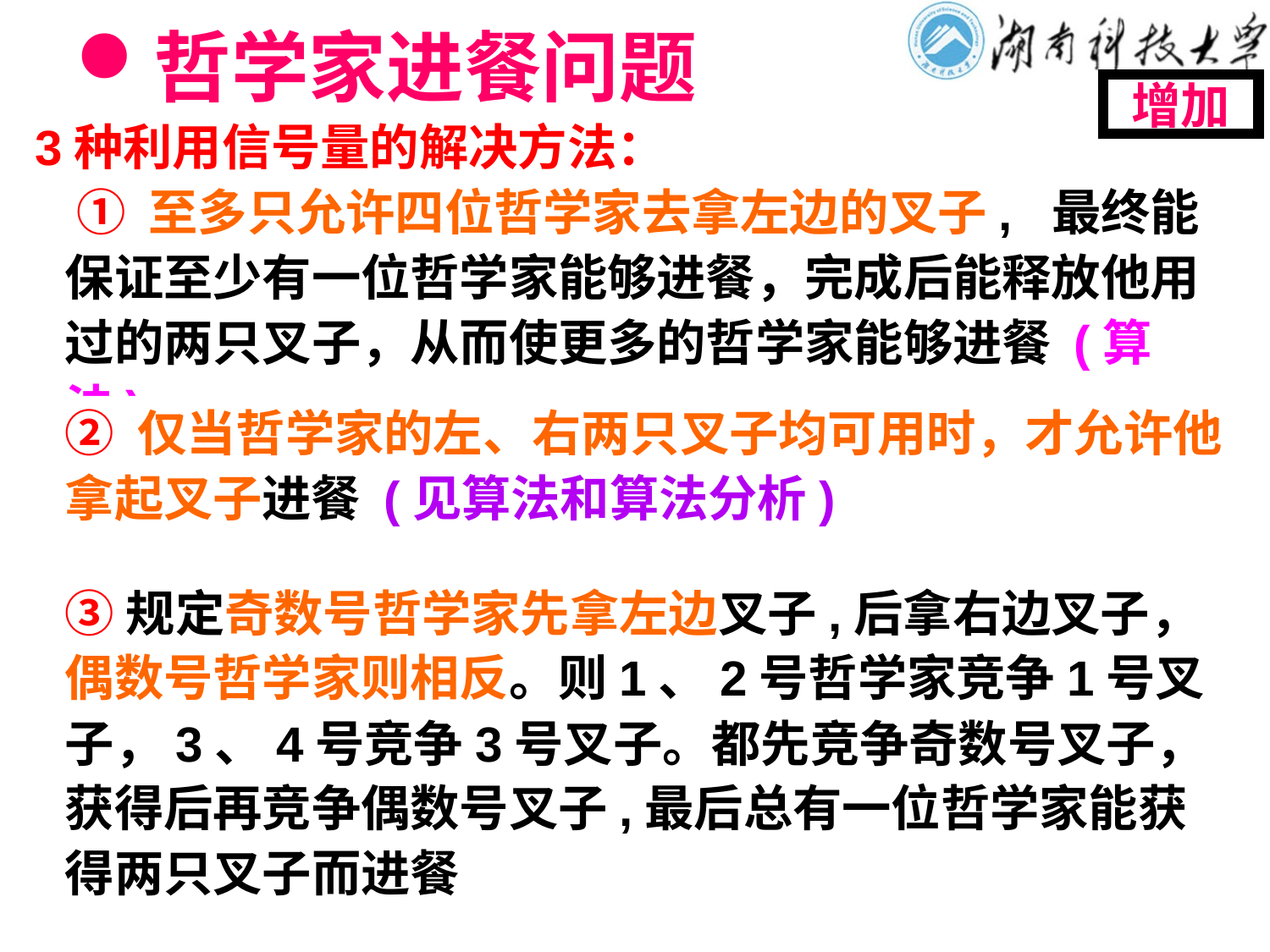

# 哲学家进餐问题
增加
3种利用信号量的解决方法：
 ① 至多只允许四位哲学家去拿左边的叉子,  最终能保证至少有一位哲学家能够进餐，完成后能释放他用过的两只叉子，从而使更多的哲学家能够进餐 (算法)
② 仅当哲学家的左、右两只叉子均可用时，才允许他拿起叉子进餐 (见算法和算法分析)
③规定奇数号哲学家先拿左边叉子,后拿右边叉子，偶数号哲学家则相反。则1、2号哲学家竞争1号叉子，3、4号竞争3号叉子。都先竞争奇数号叉子，获得后再竞争偶数号叉子,最后总有一位哲学家能获得两只叉子而进餐